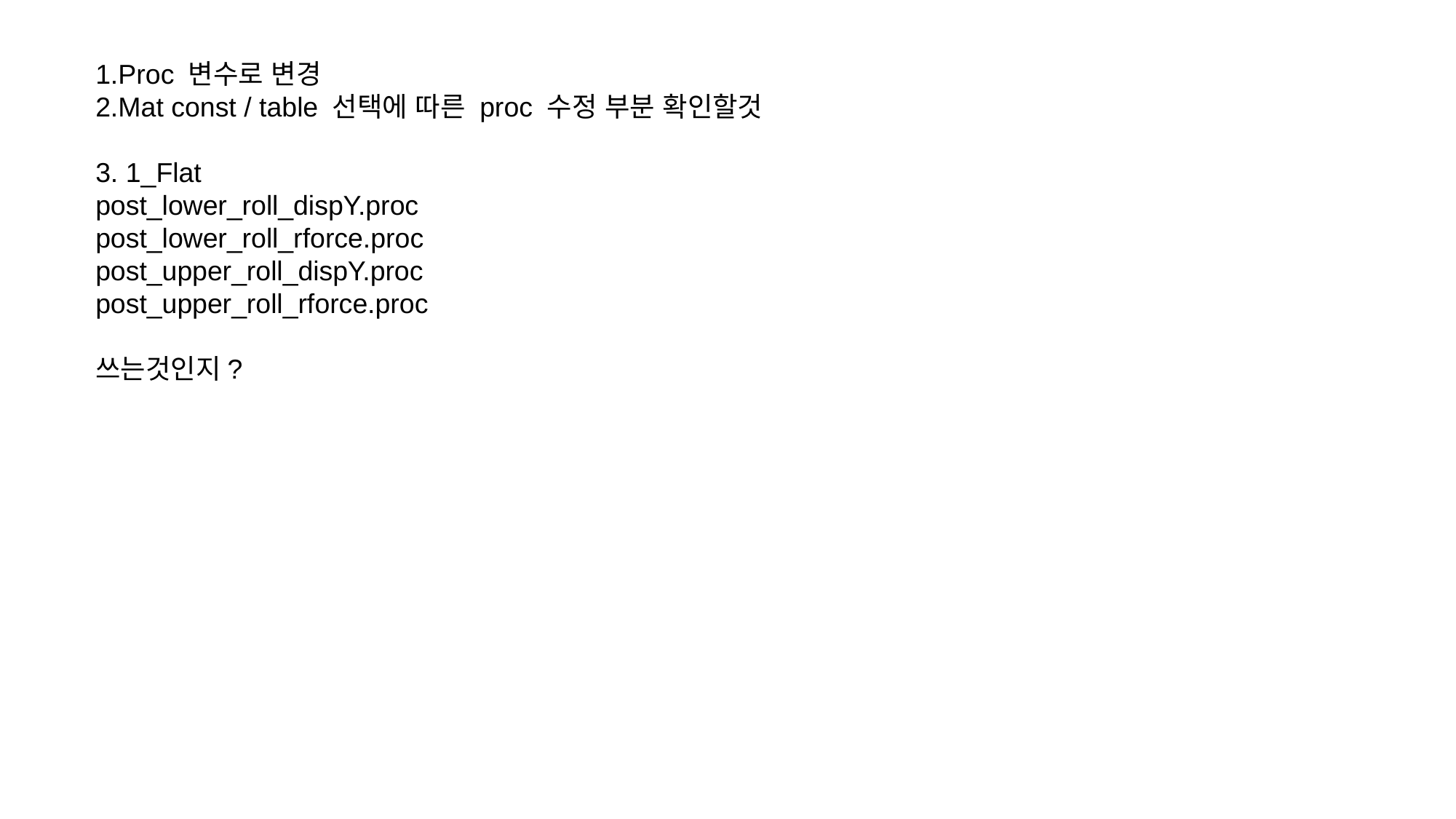

1.Proc 변수로 변경
2.Mat const / table 선택에 따른 proc 수정 부분 확인할것

3. 1_Flat
post_lower_roll_dispY.proc
post_lower_roll_rforce.proc
post_upper_roll_dispY.proc
post_upper_roll_rforce.proc

쓰는것인지?